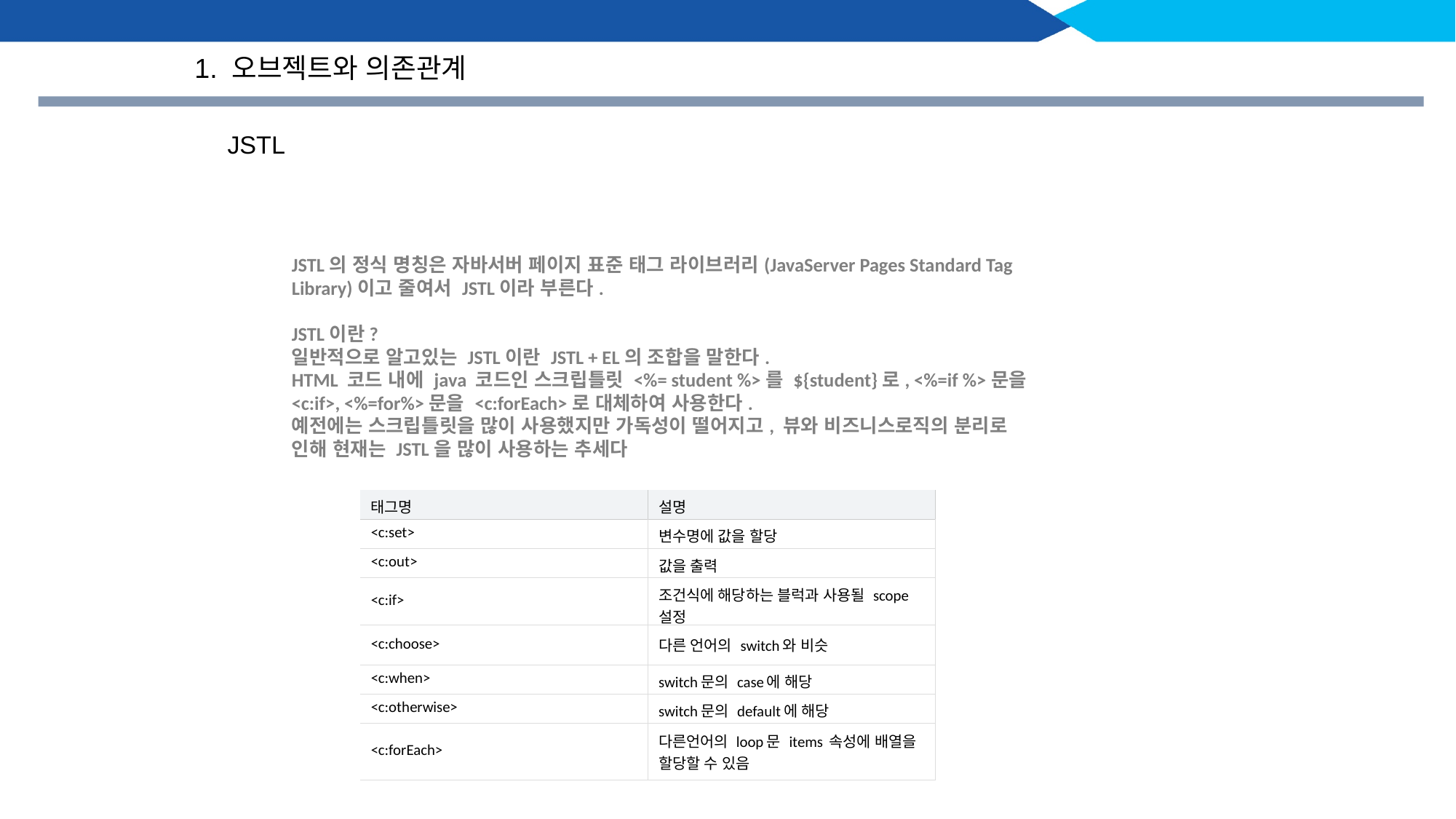

1. 오브젝트와 의존관계
JSTL
JSTL의 정식 명칭은 자바서버 페이지 표준 태그 라이브러리(JavaServer Pages Standard Tag Library)이고 줄여서 JSTL이라 부른다.
JSTL이란?
일반적으로 알고있는 JSTL이란 JSTL + EL의 조합을 말한다.
HTML 코드 내에 java 코드인 스크립틀릿 <%= student %>를 ${student}로, <%=if %>문을 <c:if>, <%=for%>문을 <c:forEach>로 대체하여 사용한다.
예전에는 스크립틀릿을 많이 사용했지만 가독성이 떨어지고, 뷰와 비즈니스로직의 분리로 인해 현재는 JSTL을 많이 사용하는 추세다
| 태그명 | 설명 |
| --- | --- |
| <c:set> | 변수명에 값을 할당 |
| <c:out> | 값을 출력 |
| <c:if> | 조건식에 해당하는 블럭과 사용될 scope설정 |
| <c:choose> | 다른 언어의 switch와 비슷 |
| <c:when> | switch문의 case에 해당 |
| <c:otherwise> | switch문의 default에 해당 |
| <c:forEach> | 다른언어의 loop문 items 속성에 배열을 할당할 수 있음 |